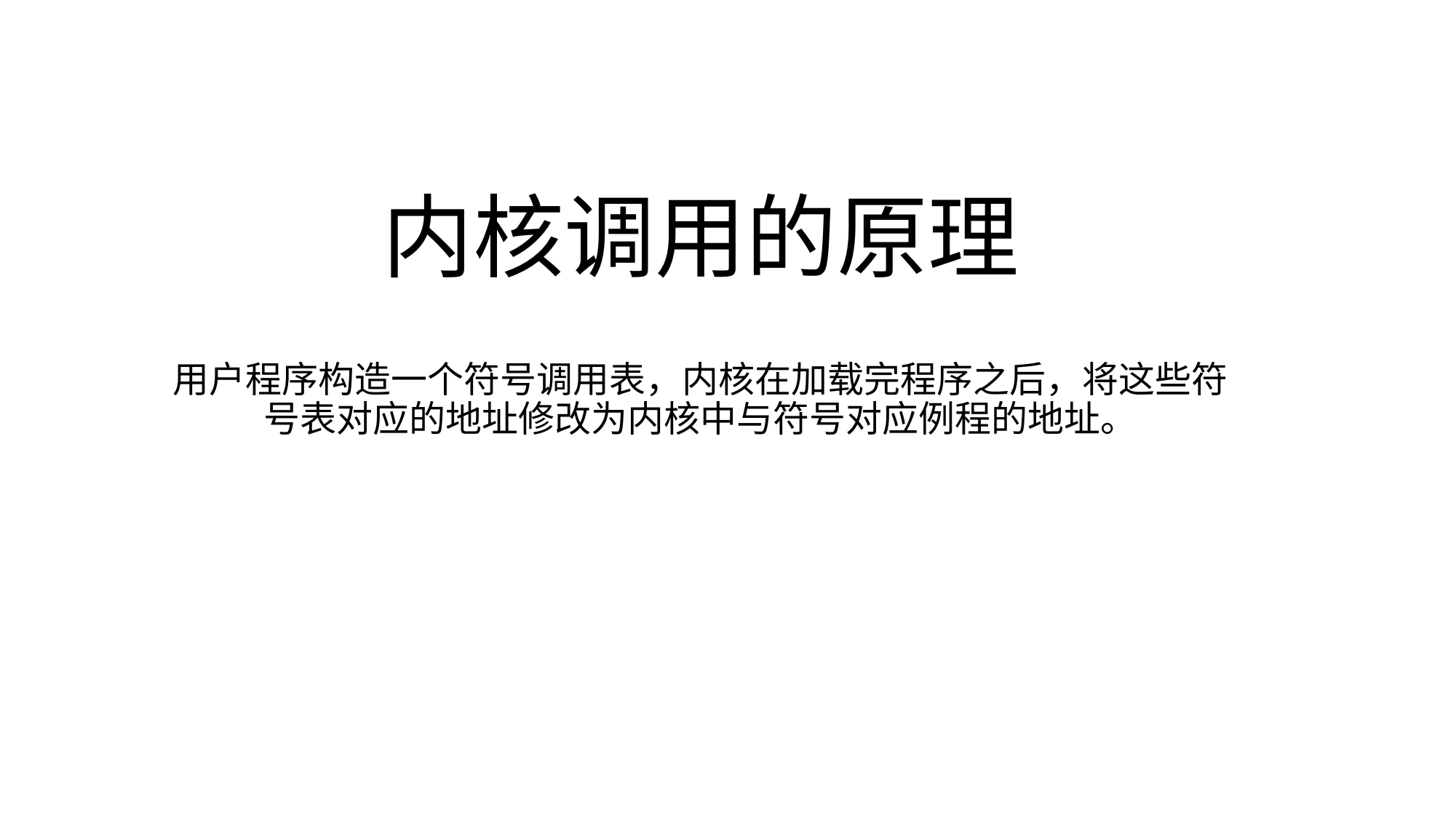

内核调用的原理
用户程序构造一个符号调用表，内核在加载完程序之后，将这些符号表对应的地址修改为内核中与符号对应例程的地址。